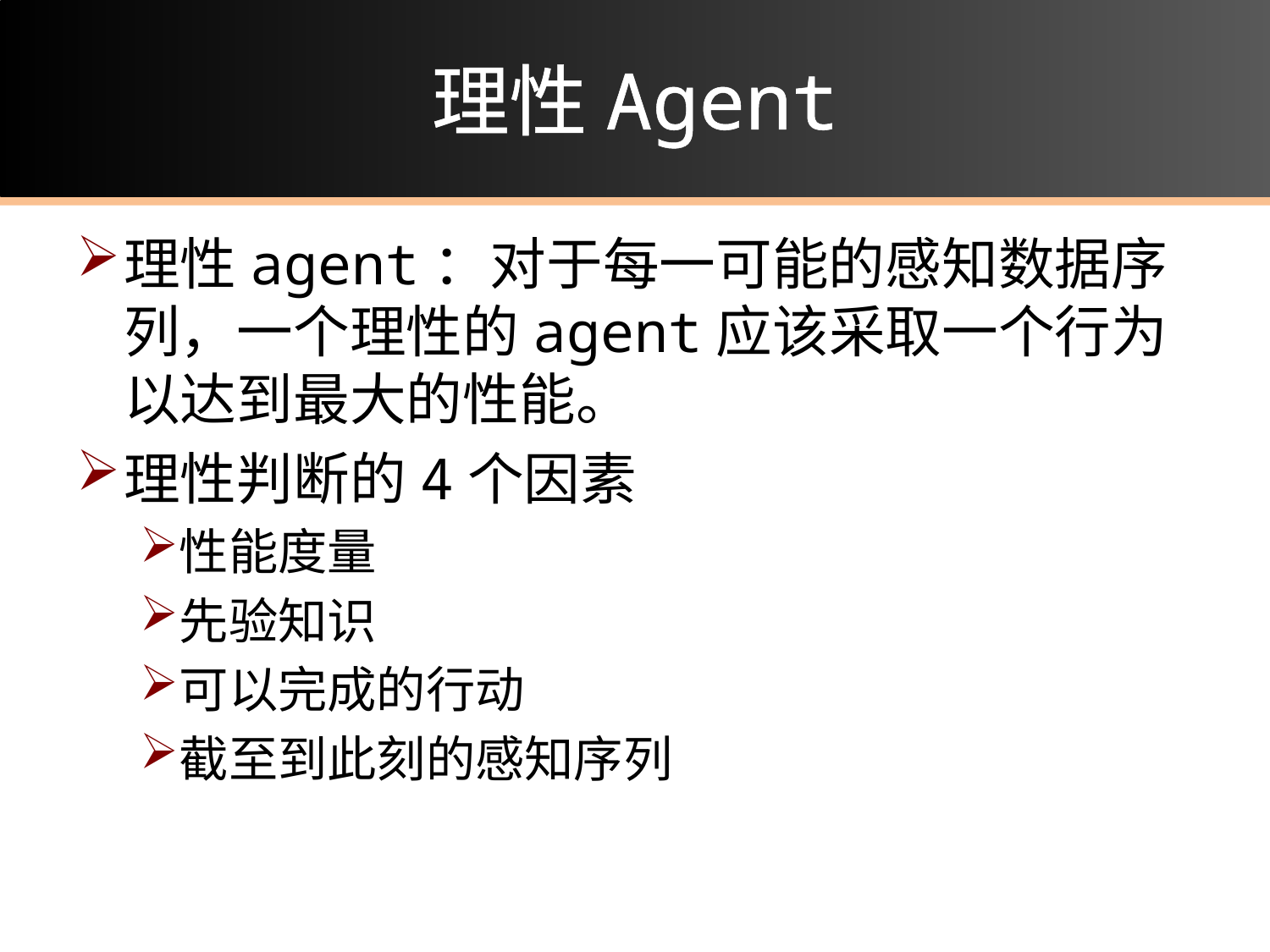

# 理性Agent
理性agent：对于每一可能的感知数据序列，一个理性的agent应该采取一个行为以达到最大的性能。
理性判断的4个因素
性能度量
先验知识
可以完成的行动
截至到此刻的感知序列